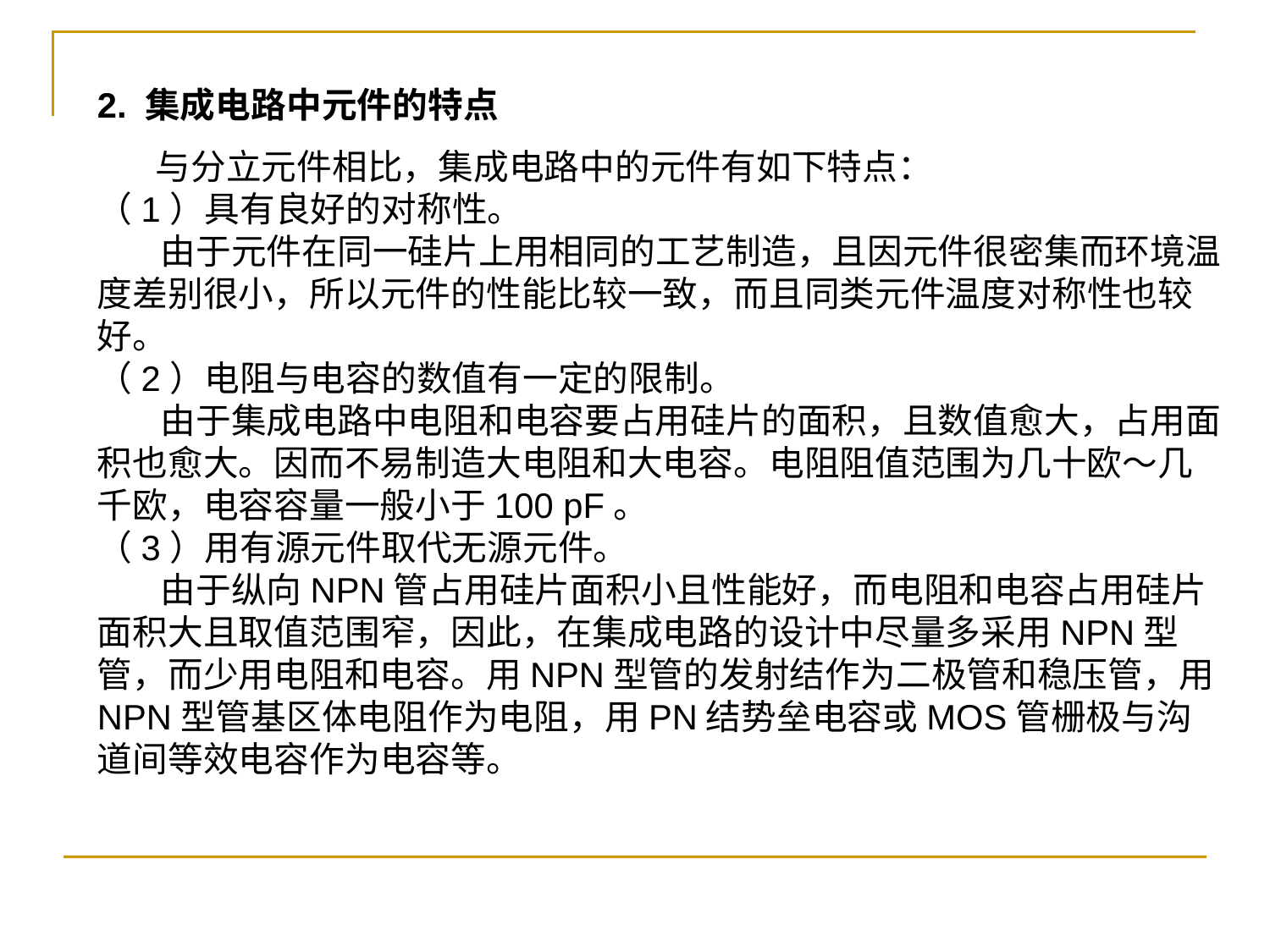

2. 集成电路中元件的特点
       与分立元件相比，集成电路中的元件有如下特点：
（1）具有良好的对称性。
       由于元件在同一硅片上用相同的工艺制造，且因元件很密集而环境温度差别很小，所以元件的性能比较一致，而且同类元件温度对称性也较好。
（2）电阻与电容的数值有一定的限制。
       由于集成电路中电阻和电容要占用硅片的面积，且数值愈大，占用面积也愈大。因而不易制造大电阻和大电容。电阻阻值范围为几十欧～几千欧，电容容量一般小于100 pF。
（3）用有源元件取代无源元件。
       由于纵向NPN管占用硅片面积小且性能好，而电阻和电容占用硅片面积大且取值范围窄，因此，在集成电路的设计中尽量多采用NPN型管，而少用电阻和电容。用NPN型管的发射结作为二极管和稳压管，用NPN型管基区体电阻作为电阻，用PN结势垒电容或MOS管栅极与沟道间等效电容作为电容等。